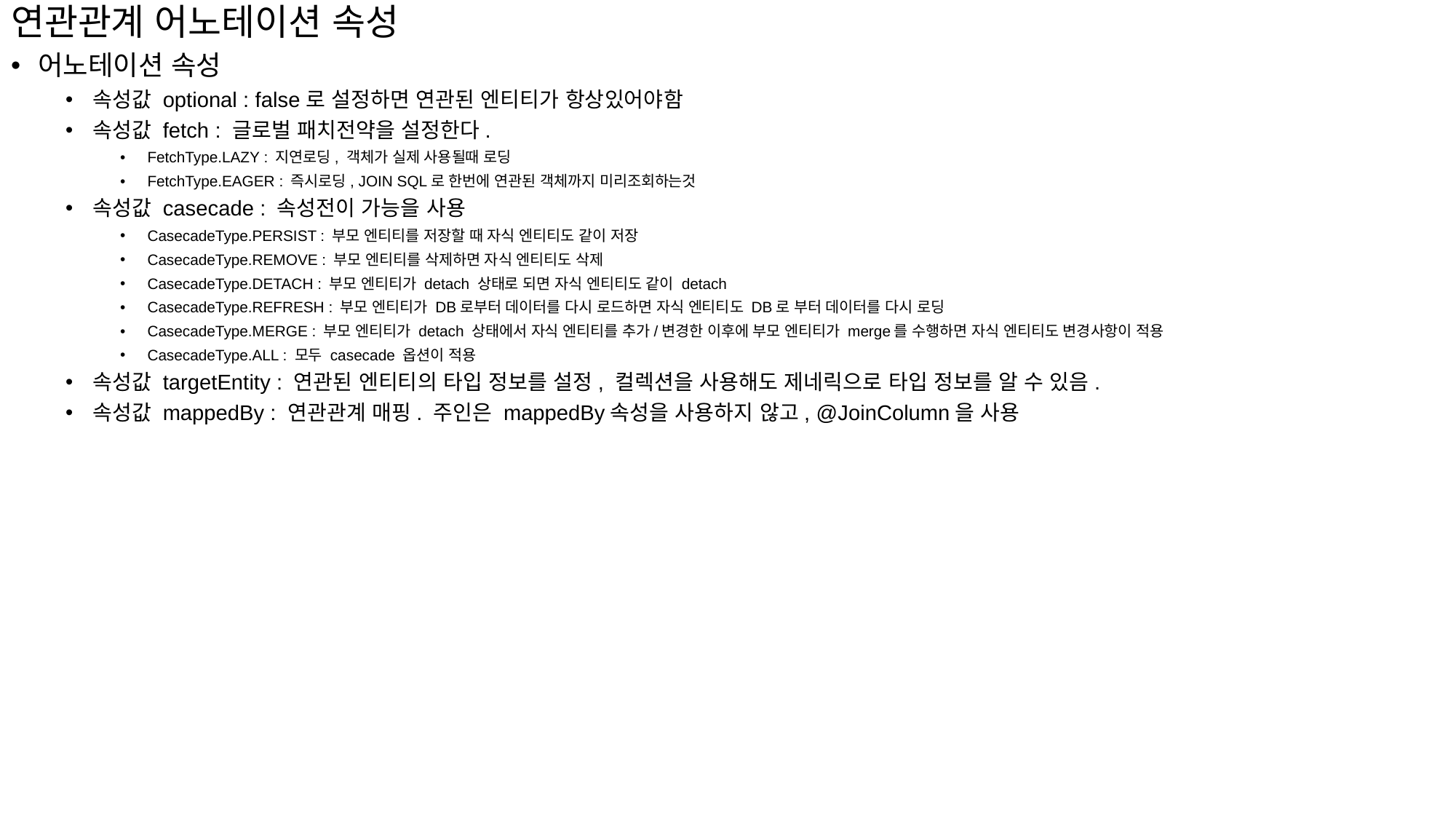

연관관계 어노테이션 속성
어노테이션 속성
속성값 optional : false로 설정하면 연관된 엔티티가 항상있어야함
속성값 fetch : 글로벌 패치전약을 설정한다.
FetchType.LAZY : 지연로딩, 객체가 실제 사용될때 로딩
FetchType.EAGER : 즉시로딩, JOIN SQL로 한번에 연관된 객체까지 미리조회하는것
속성값 casecade : 속성전이 가능을 사용
CasecadeType.PERSIST : 부모 엔티티를 저장할 때 자식 엔티티도 같이 저장
CasecadeType.REMOVE : 부모 엔티티를 삭제하면 자식 엔티티도 삭제
CasecadeType.DETACH : 부모 엔티티가 detach 상태로 되면 자식 엔티티도 같이 detach
CasecadeType.REFRESH : 부모 엔티티가 DB로부터 데이터를 다시 로드하면 자식 엔티티도 DB로 부터 데이터를 다시 로딩
CasecadeType.MERGE : 부모 엔티티가 detach 상태에서 자식 엔티티를 추가/변경한 이후에 부모 엔티티가 merge를 수행하면 자식 엔티티도 변경사항이 적용
CasecadeType.ALL : 모두 casecade 옵션이 적용
속성값 targetEntity : 연관된 엔티티의 타입 정보를 설정, 컬렉션을 사용해도 제네릭으로 타입 정보를 알 수 있음.
속성값 mappedBy : 연관관계 매핑. 주인은 mappedBy속성을 사용하지 않고, @JoinColumn을 사용